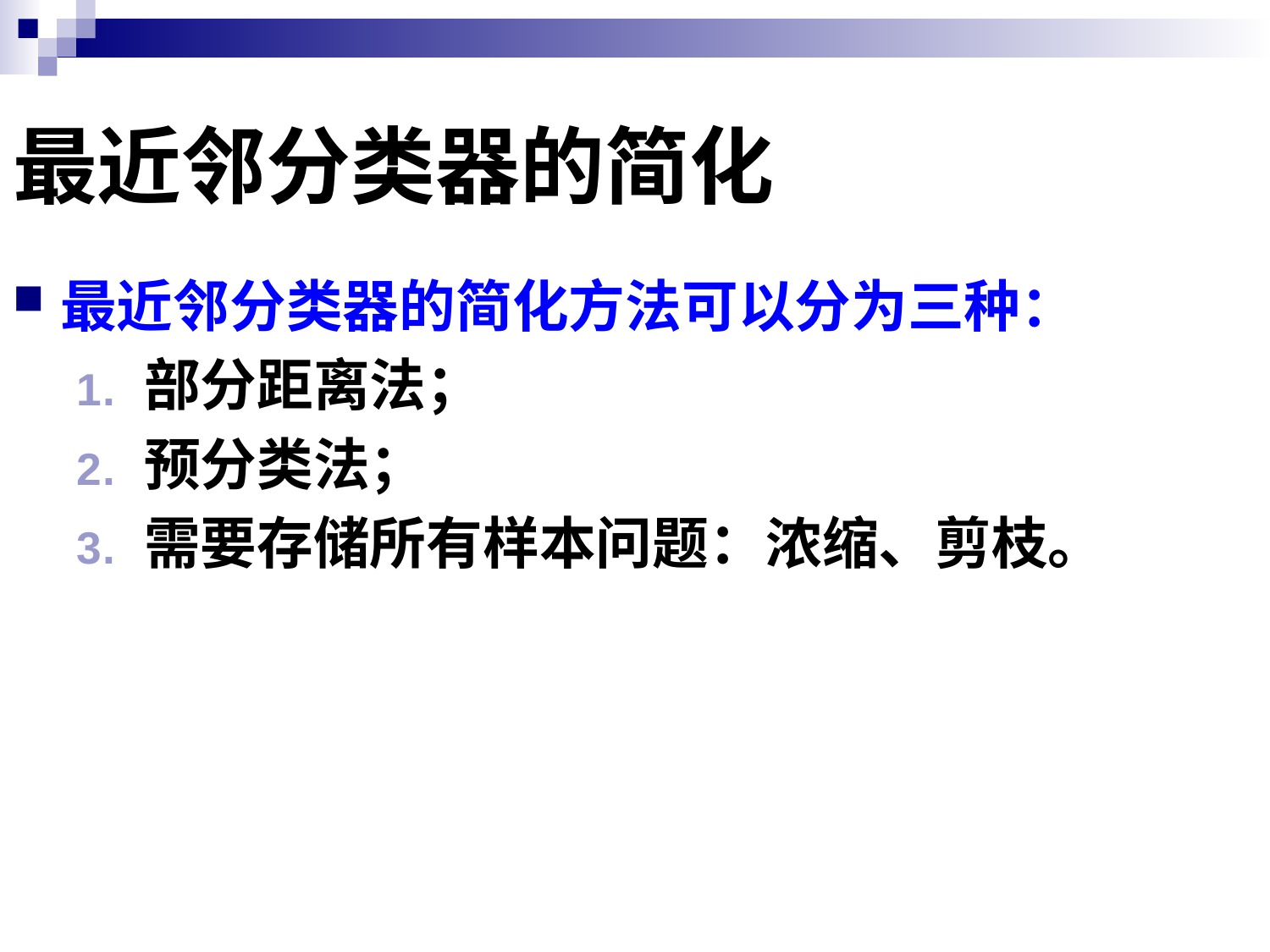

最近邻分类器的简化
最近邻分类器的简化方法可以分为三种：
 部分距离法；
 预分类法；
 需要存储所有样本问题：浓缩、剪枝。